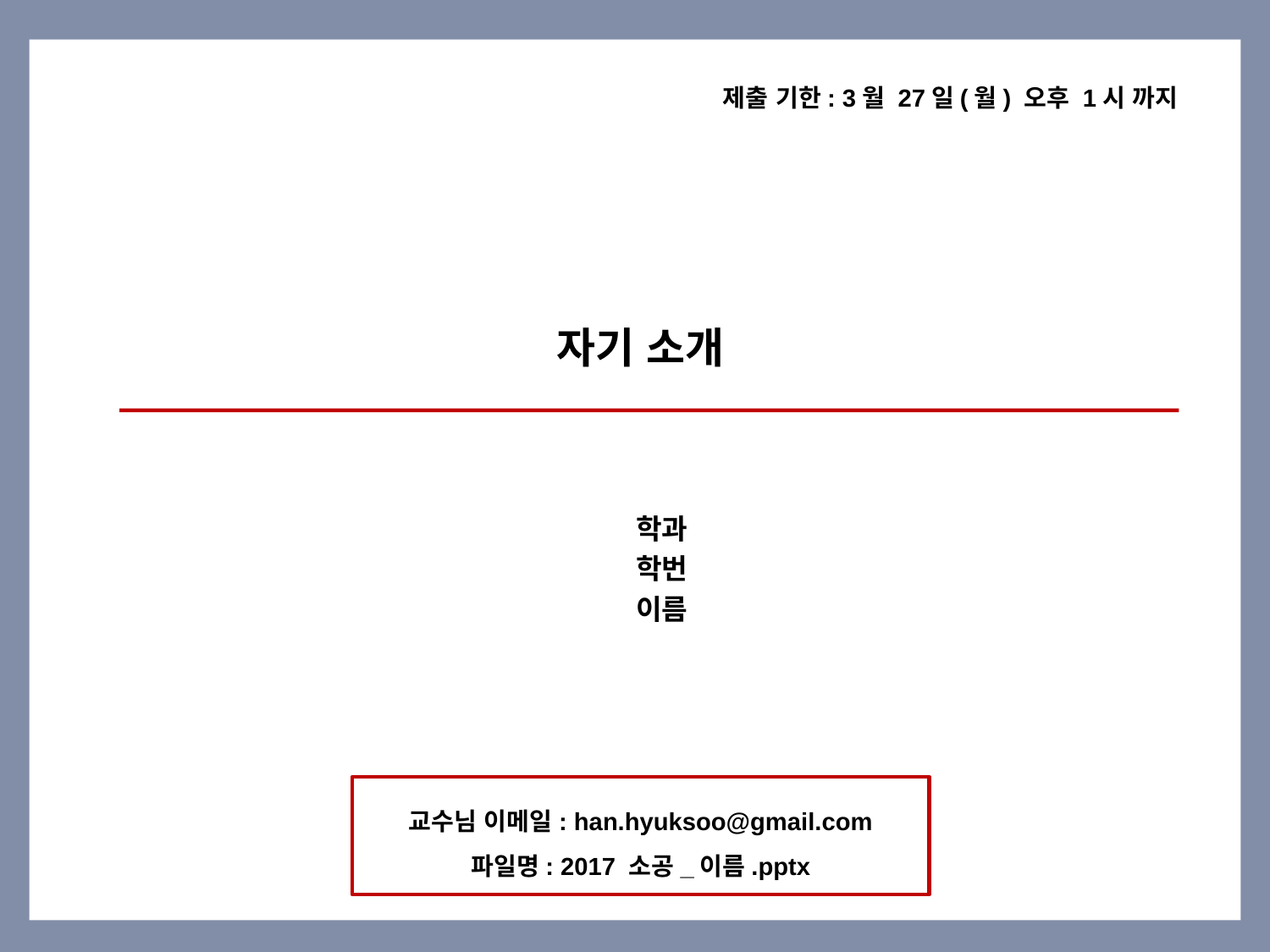

제출 기한: 3월 27일(월) 오후 1시 까지
# 자기 소개
학과
학번
이름
교수님 이메일: han.hyuksoo@gmail.com
파일명: 2017 소공_이름.pptx